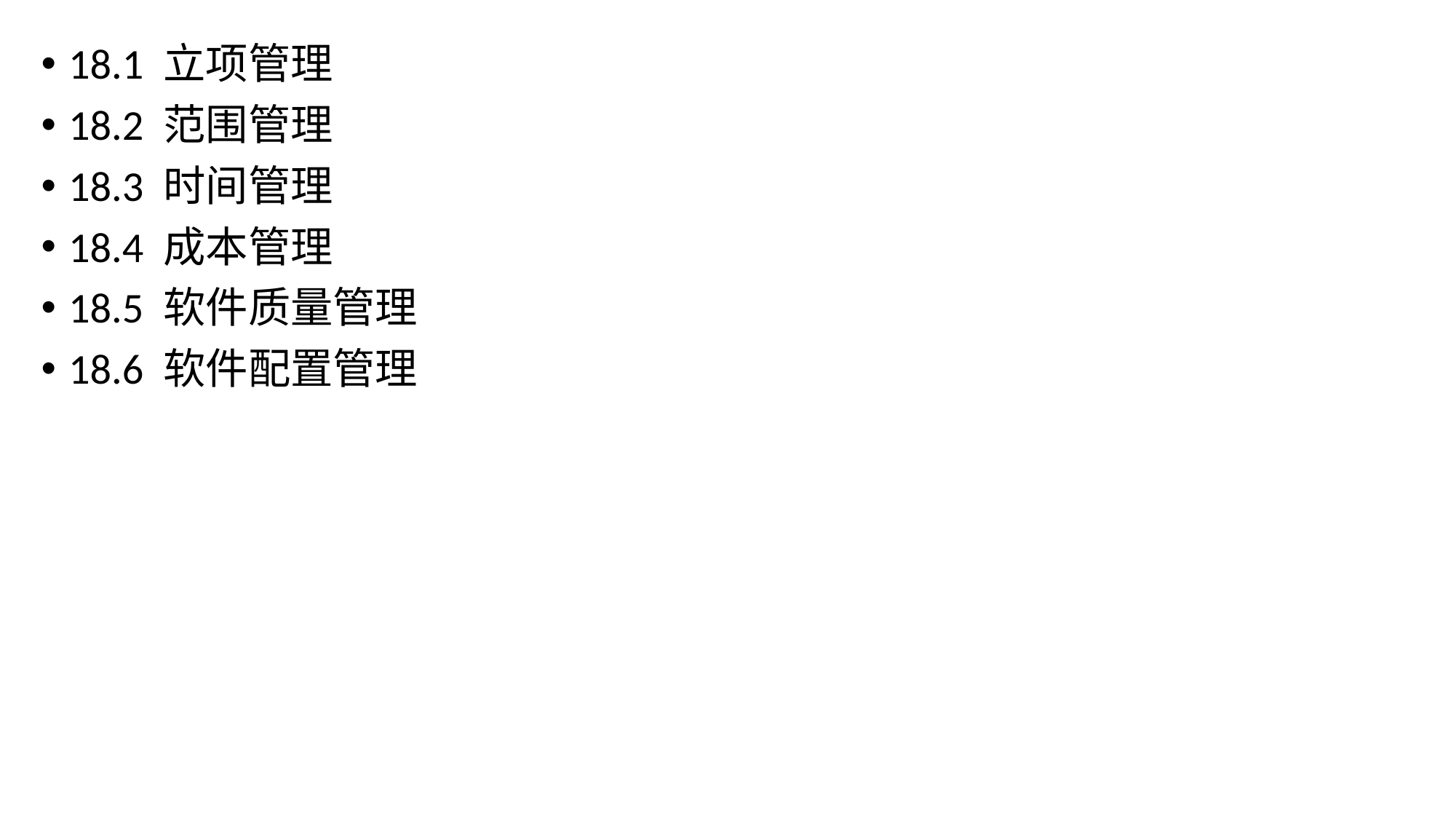

18.1 立项管理
18.2 范围管理
18.3 时间管理
18.4 成本管理
18.5 软件质量管理
18.6 软件配置管理